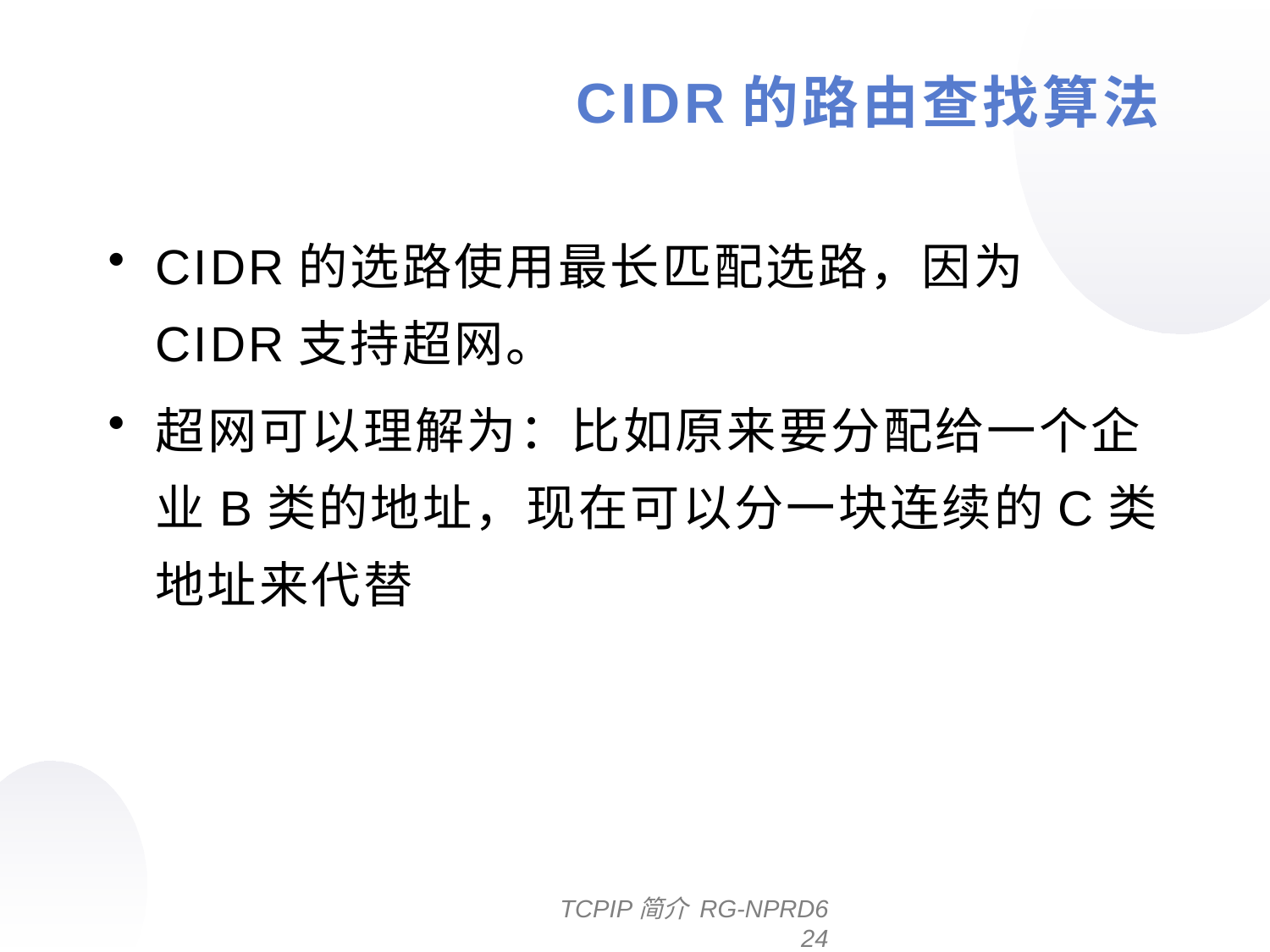

CIDR的路由查找算法
CIDR的选路使用最长匹配选路，因为CIDR支持超网。
超网可以理解为：比如原来要分配给一个企业B类的地址，现在可以分一块连续的C类地址来代替

TCPIP简介 RG-NPRD6
24